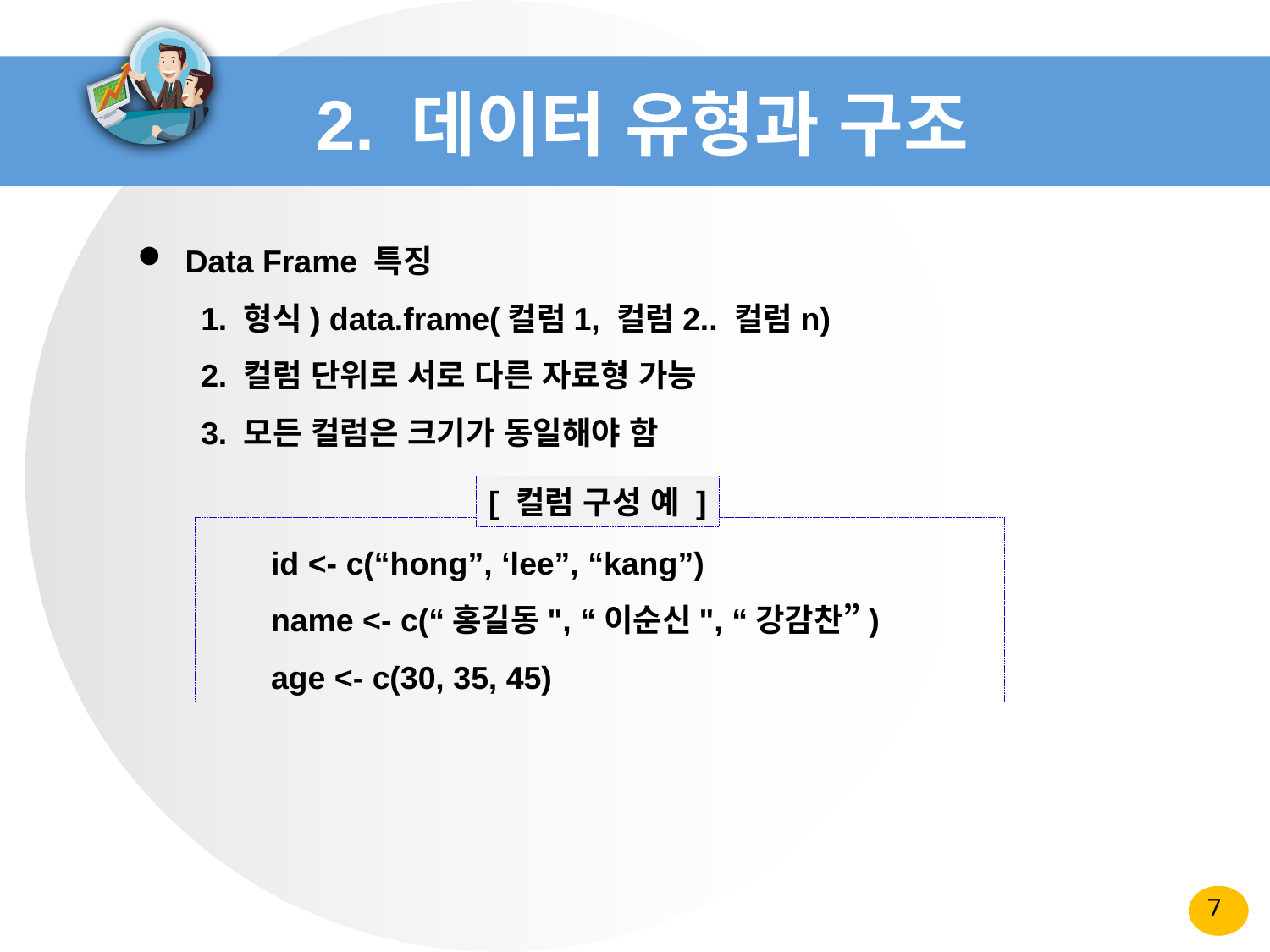

# 2. 데이터 유형과 구조
Data Frame 특징
1. 형식) data.frame(컬럼1, 컬럼2.. 컬럼n)
2. 컬럼 단위로 서로 다른 자료형 가능
3. 모든 컬럼은 크기가 동일해야 함
[ 컬럼 구성 예 ]
id <- c(“hong”, ‘lee”, “kang”)
name <- c(“홍길동", “이순신", “강감찬”)
age <- c(30, 35, 45)
7